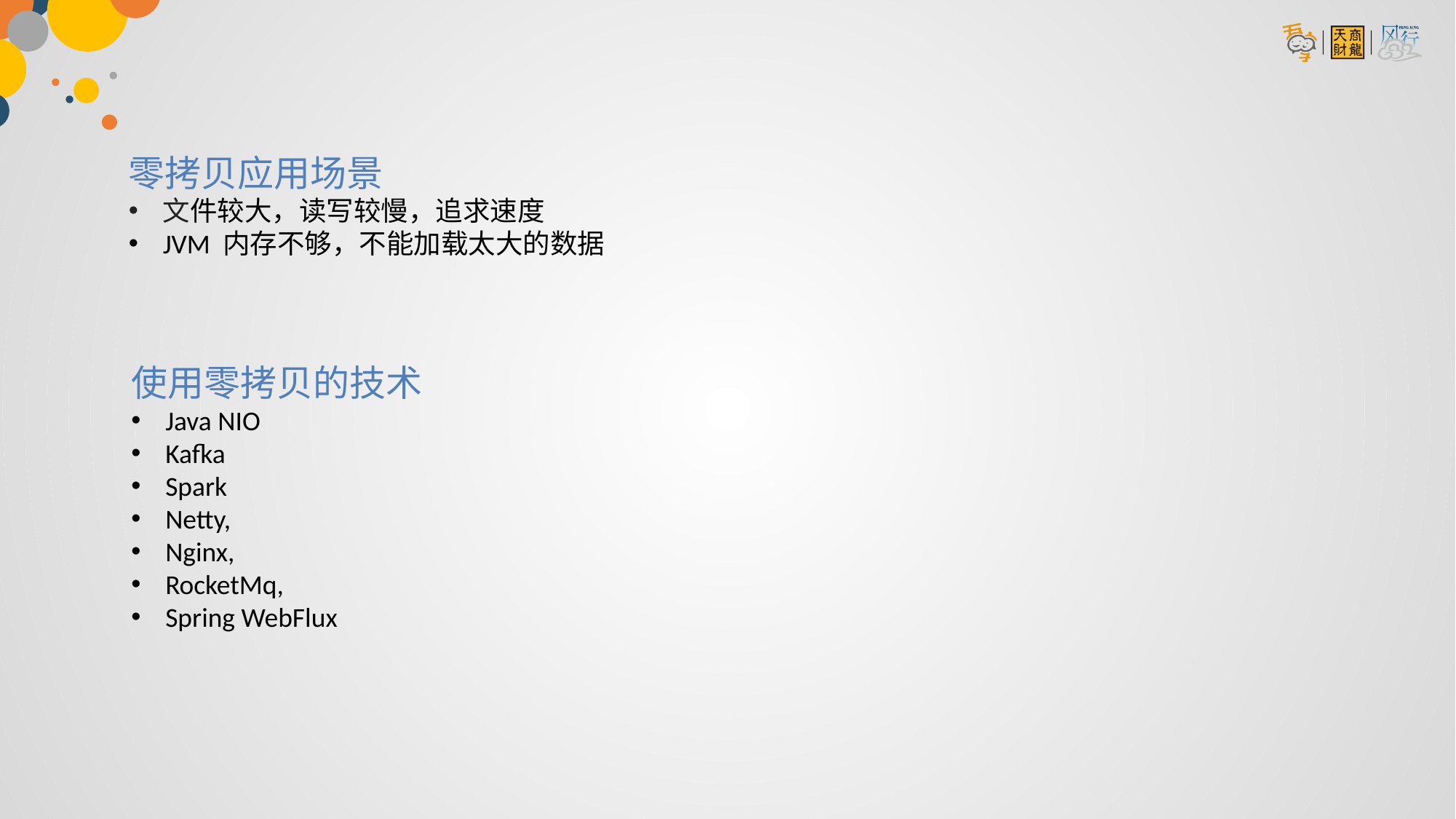

零拷贝应用场景
⽂件较⼤，读写较慢，追求速度
JVM 内存不够，不能加载太⼤的数据

使用零拷贝的技术
Java NIO
Kafka
Spark
Netty,
Nginx,
RocketMq,
Spring WebFlux